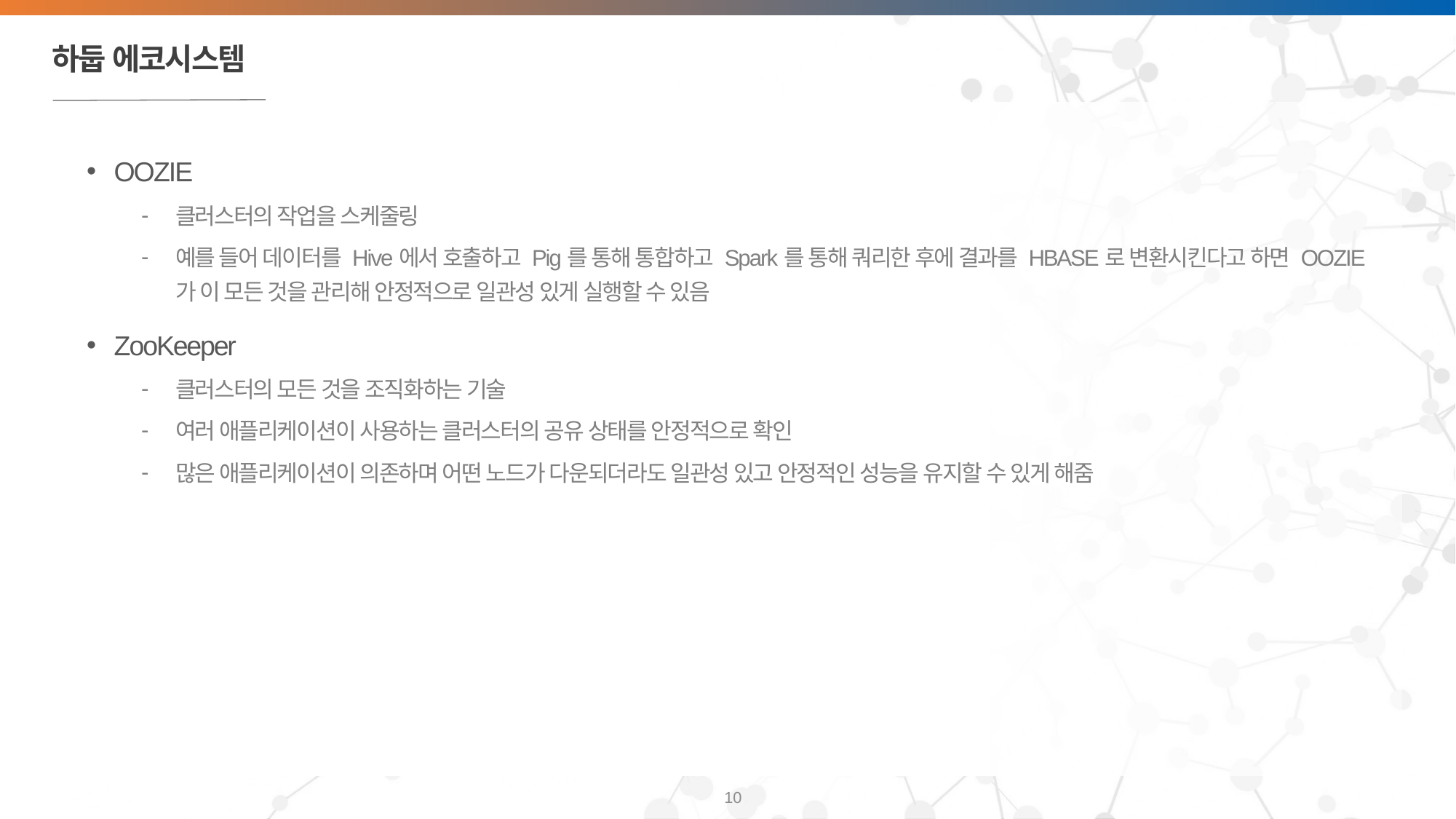

# 하둡 에코시스템

OOZIE
클러스터의 작업을 스케줄링
예를 들어 데이터를 Hive에서 호출하고 Pig를 통해 통합하고 Spark를 통해 쿼리한 후에 결과를 HBASE로 변환시킨다고 하면 OOZIE가 이 모든 것을 관리해 안정적으로 일관성 있게 실행할 수 있음
ZooKeeper
클러스터의 모든 것을 조직화하는 기술
여러 애플리케이션이 사용하는 클러스터의 공유 상태를 안정적으로 확인
많은 애플리케이션이 의존하며 어떤 노드가 다운되더라도 일관성 있고 안정적인 성능을 유지할 수 있게 해줌

10